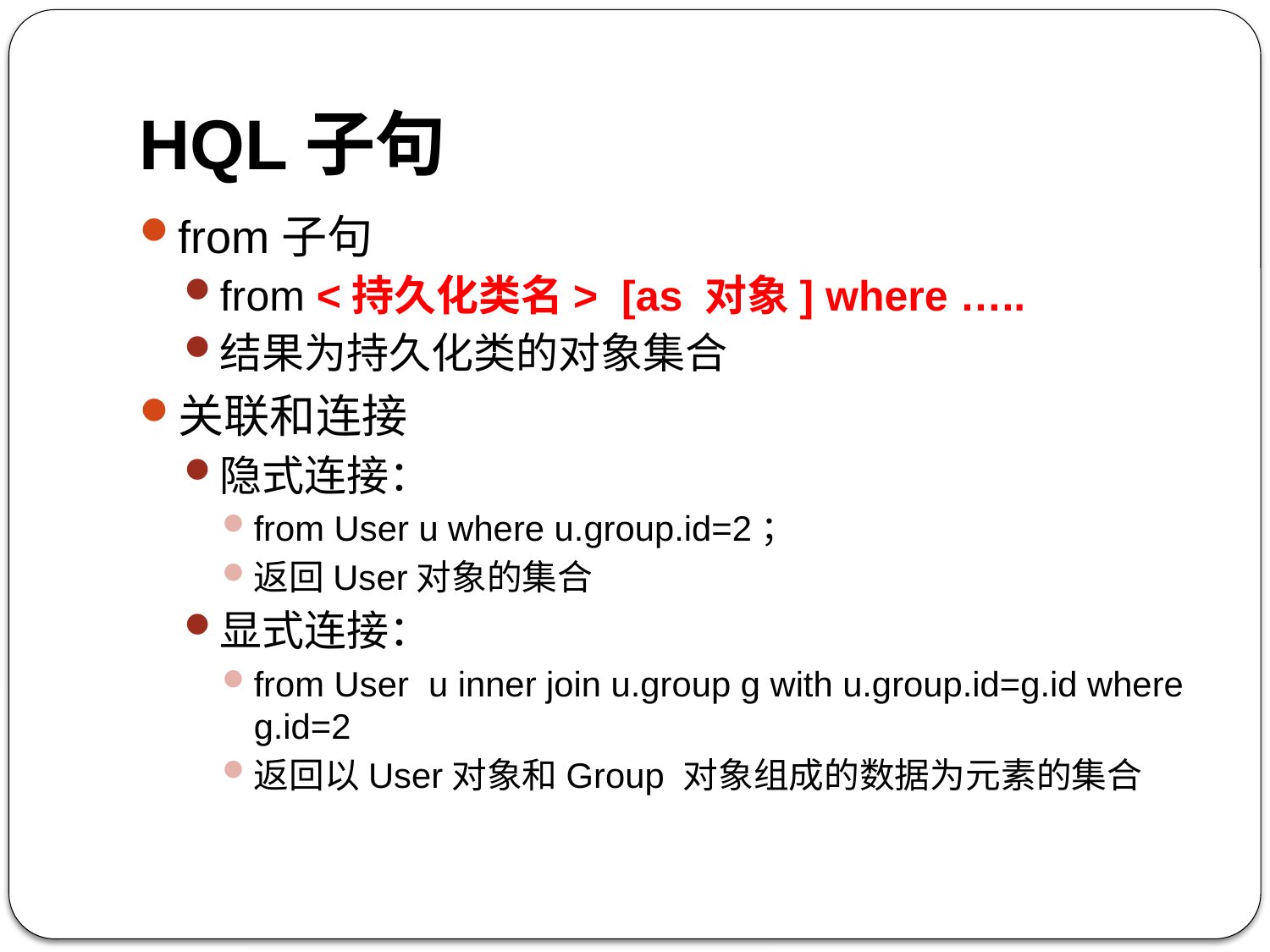

# HQL子句
from子句
from <持久化类名>  [as 对象] where …..
结果为持久化类的对象集合
关联和连接
隐式连接：
from User u where u.group.id=2；
返回User对象的集合
显式连接：
from User  u inner join u.group g with u.group.id=g.id where g.id=2
返回以User对象和Group 对象组成的数据为元素的集合